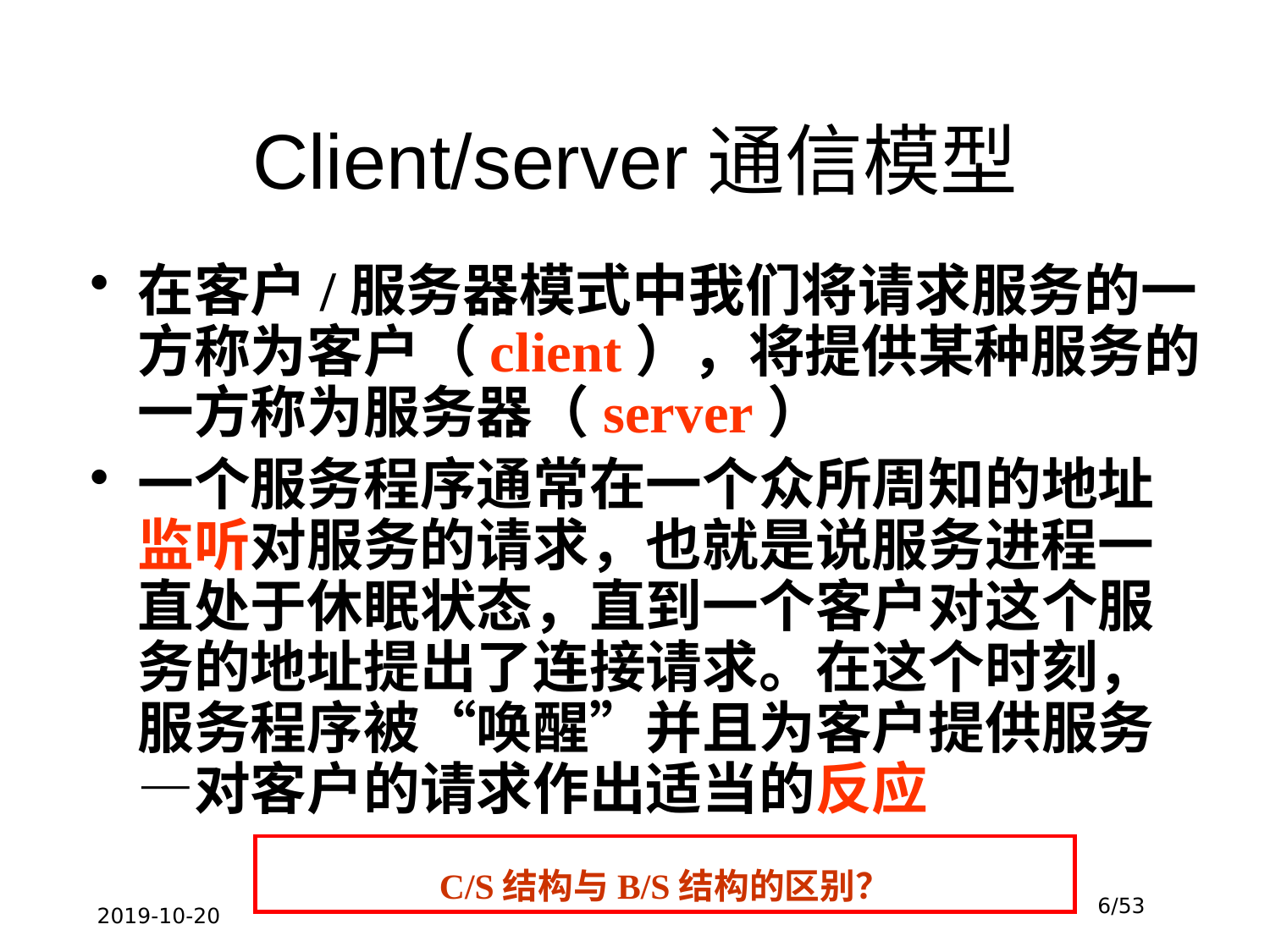

Client/server通信模型
在客户/服务器模式中我们将请求服务的一方称为客户（client），将提供某种服务的一方称为服务器（server）
一个服务程序通常在一个众所周知的地址监听对服务的请求，也就是说服务进程一直处于休眠状态，直到一个客户对这个服务的地址提出了连接请求。在这个时刻，服务程序被“唤醒”并且为客户提供服务—对客户的请求作出适当的反应
C/S结构与B/S结构的区别？
6/53
2019-10-20